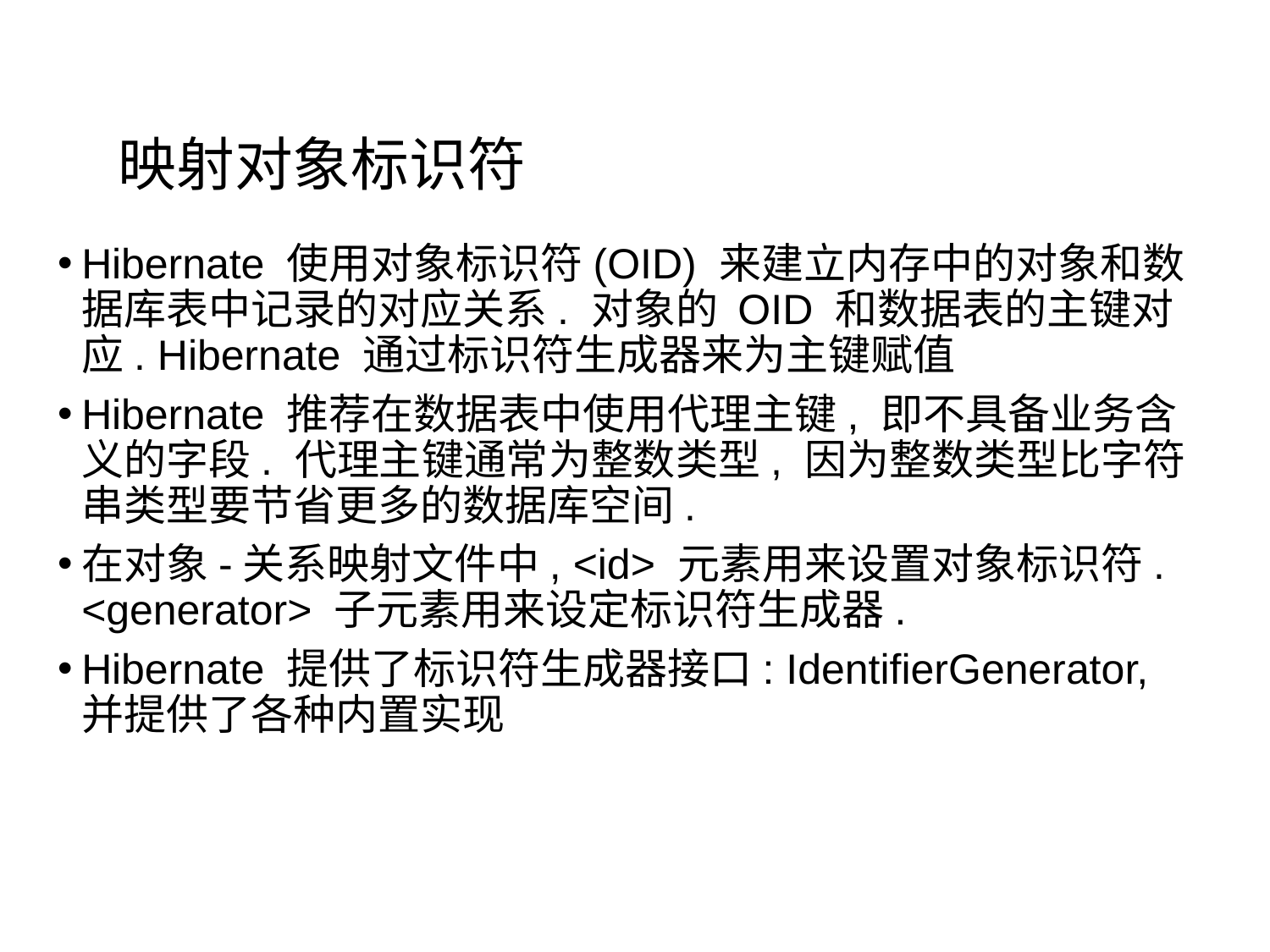

# 映射对象标识符
Hibernate 使用对象标识符(OID) 来建立内存中的对象和数据库表中记录的对应关系. 对象的 OID 和数据表的主键对应. Hibernate 通过标识符生成器来为主键赋值
Hibernate 推荐在数据表中使用代理主键, 即不具备业务含义的字段. 代理主键通常为整数类型, 因为整数类型比字符串类型要节省更多的数据库空间.
在对象-关系映射文件中, <id> 元素用来设置对象标识符. <generator> 子元素用来设定标识符生成器.
Hibernate 提供了标识符生成器接口: IdentifierGenerator, 并提供了各种内置实现